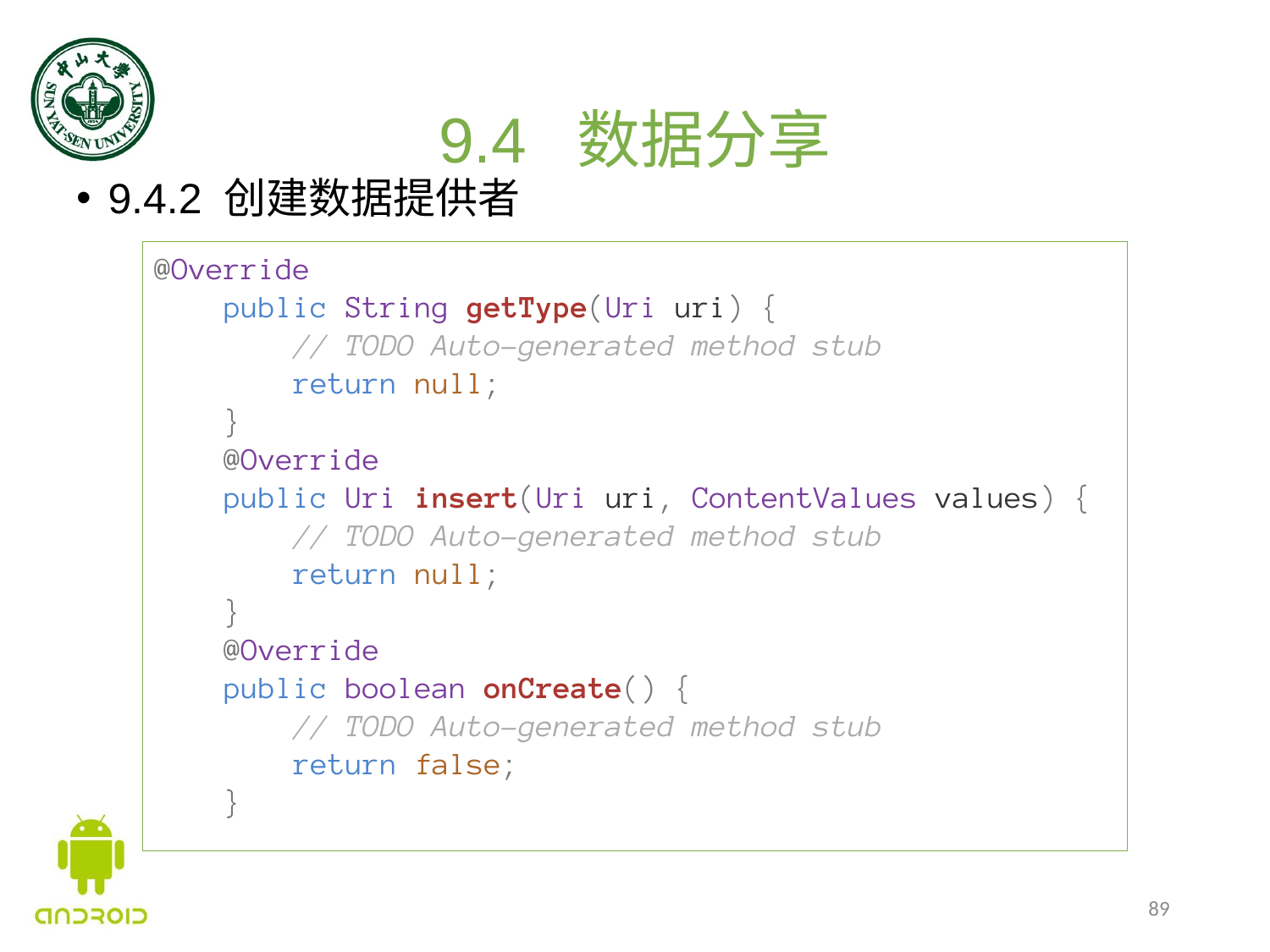

# 9.4  数据分享
9.4.2 创建数据提供者
@Override
    public String getType(Uri uri) {
        // TODO Auto-generated method stub
        return null;
    }
    @Override
    public Uri insert(Uri uri, ContentValues values) {
        // TODO Auto-generated method stub
        return null;
    }
    @Override
    public boolean onCreate() {
        // TODO Auto-generated method stub
        return false;
    }
89